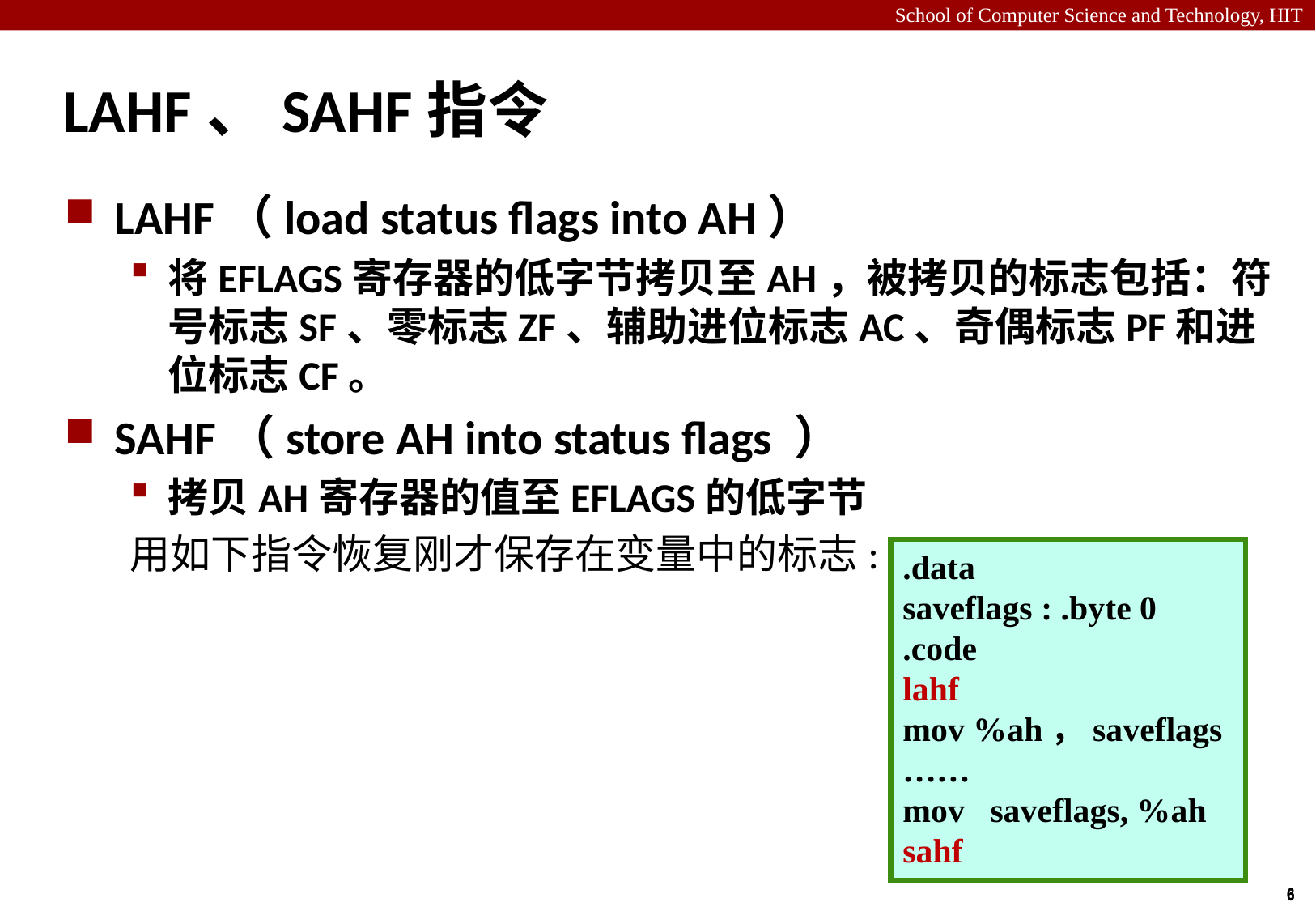

# LAHF、SAHF指令
LAHF（load status flags into AH）
将EFLAGS寄存器的低字节拷贝至AH，被拷贝的标志包括：符号标志SF、零标志ZF、辅助进位标志AC、奇偶标志PF和进位标志CF。
SAHF（store AH into status flags ）
拷贝AH寄存器的值至EFLAGS的低字节
用如下指令恢复刚才保存在变量中的标志:

.data
saveflags : .byte 0
.code
lahf
mov %ah，saveflags
……
mov   saveflags, %ah
sahf